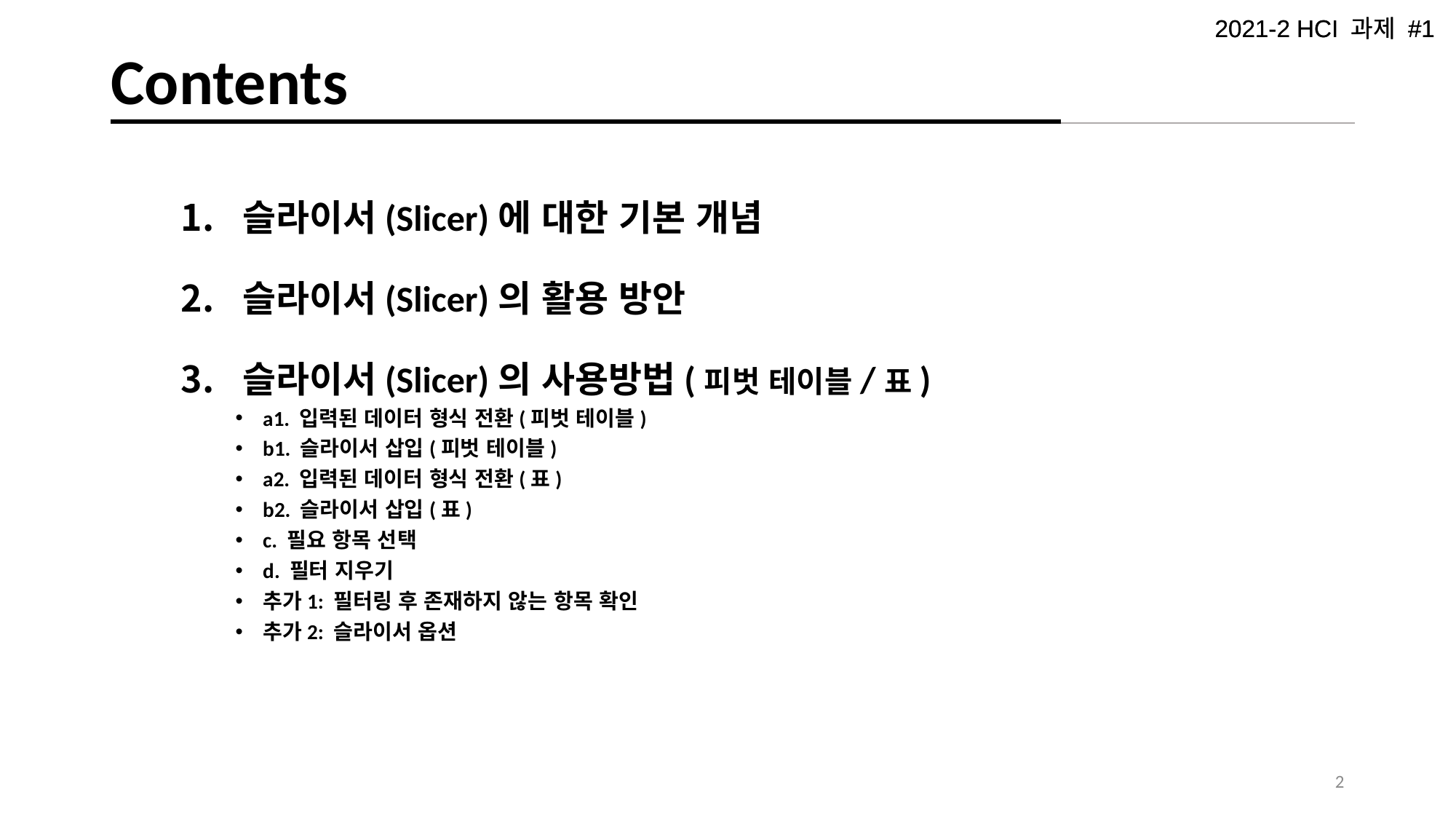

# Contents
슬라이서(Slicer)에 대한 기본 개념
슬라이서(Slicer)의 활용 방안
슬라이서(Slicer)의 사용방법(피벗 테이블/표)
a1. 입력된 데이터 형식 전환(피벗 테이블)
b1. 슬라이서 삽입(피벗 테이블)
a2. 입력된 데이터 형식 전환(표)
b2. 슬라이서 삽입(표)
c. 필요 항목 선택
d. 필터 지우기
추가1: 필터링 후 존재하지 않는 항목 확인
추가2: 슬라이서 옵션
2